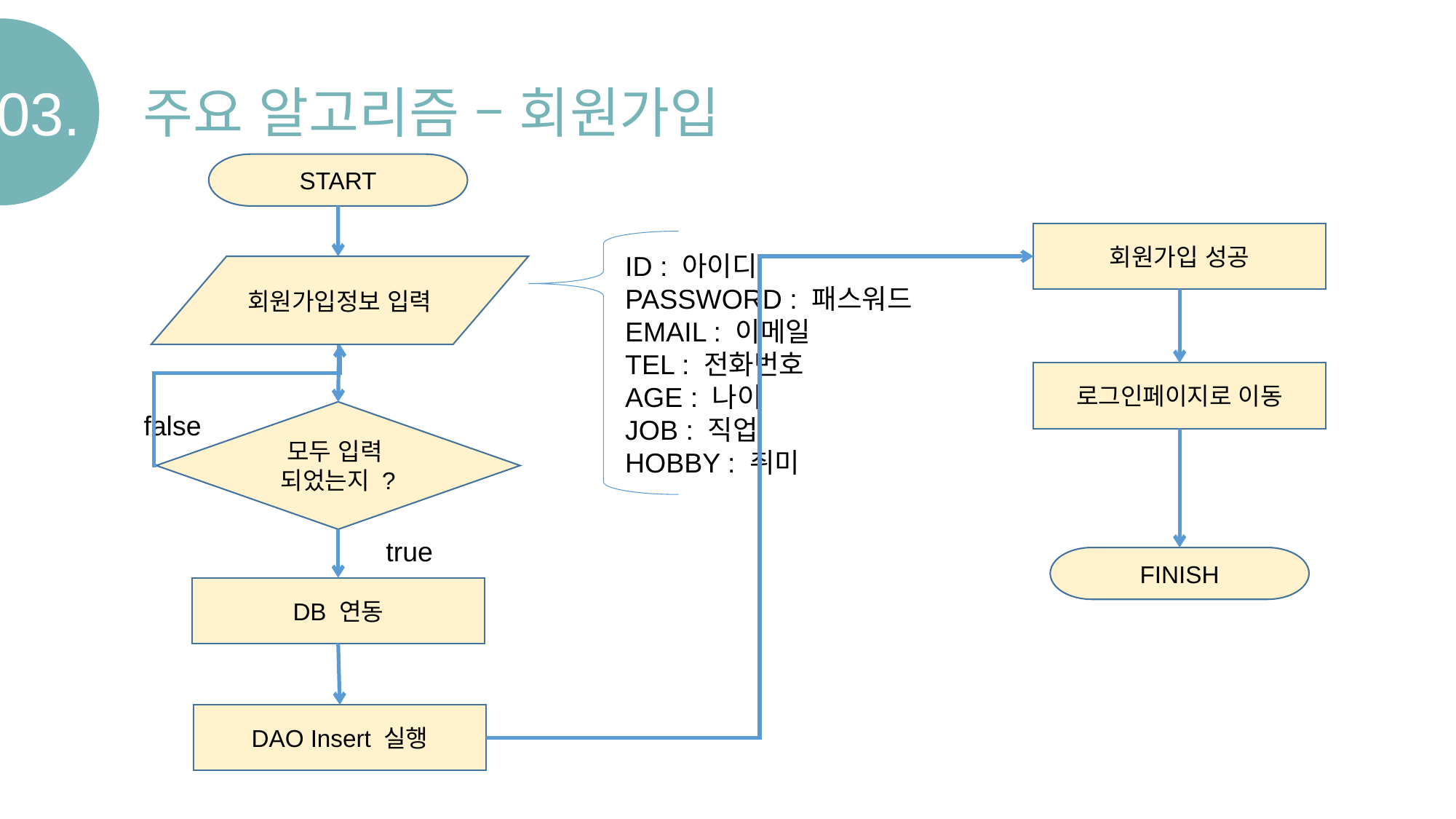

03.
주요 알고리즘 – 회원가입
START
회원가입 성공

ID : 아이디
PASSWORD : 패스워드
EMAIL : 이메일
TEL : 전화번호
AGE : 나이
JOB : 직업
HOBBY : 취미
회원가입정보 입력
로그인페이지로 이동
모두 입력
되었는지 ?
false
true
FINISH
DB 연동
DAO Insert 실행